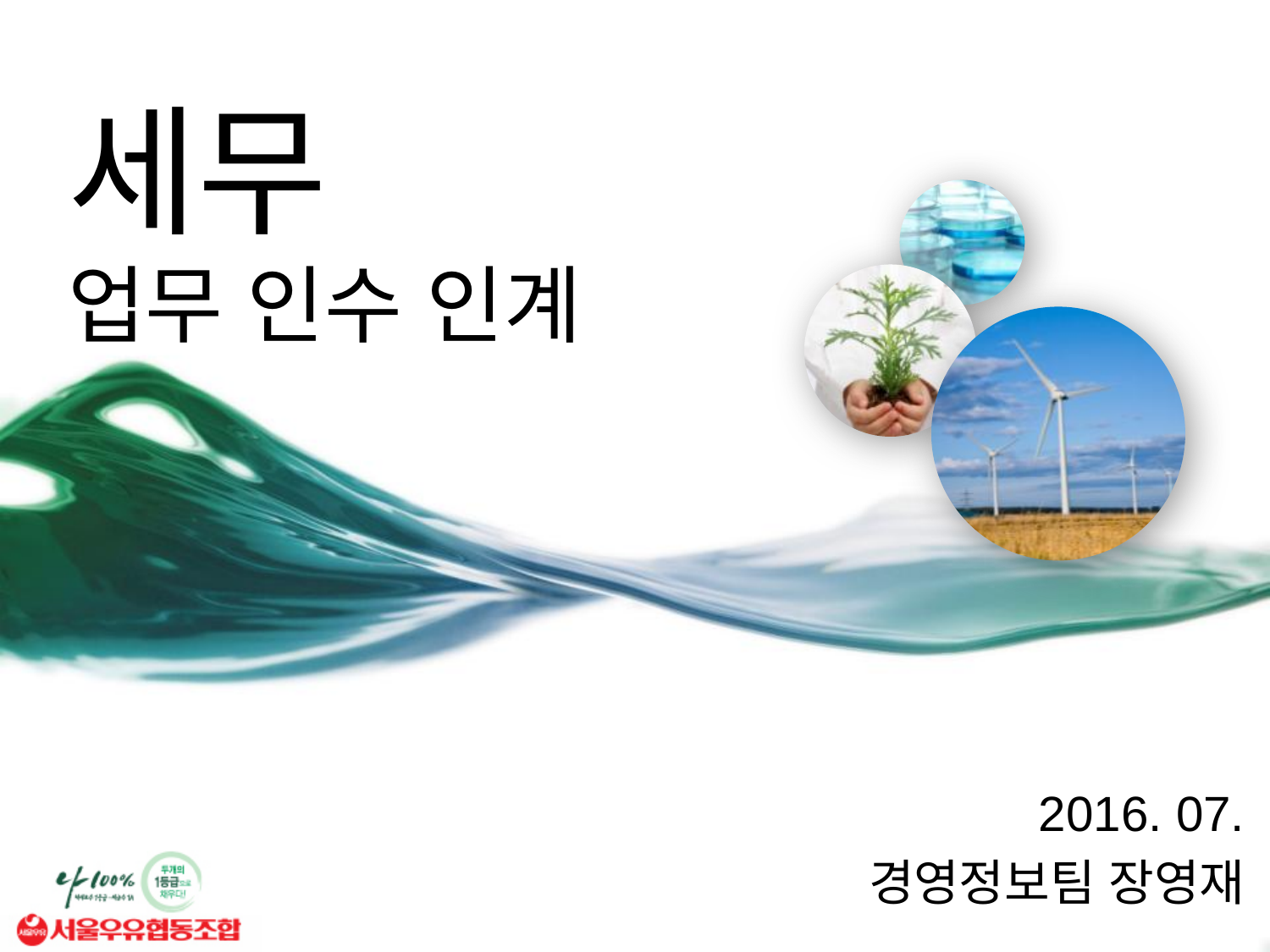

# 세무 업무 인수 인계
2016. 07.
경영정보팀 장영재